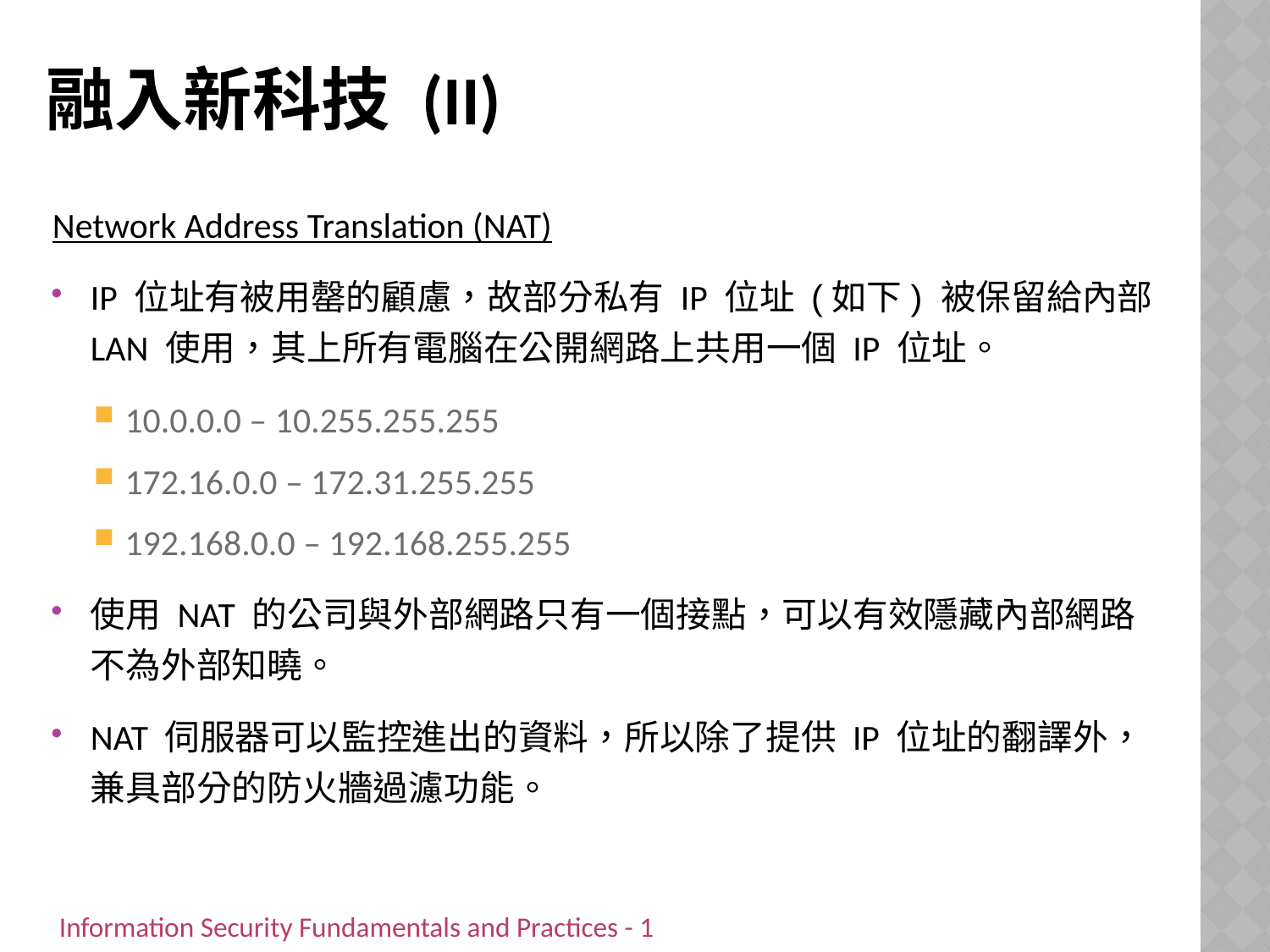

# 融入新科技 (II)
Network Address Translation (NAT)
IP 位址有被用罄的顧慮，故部分私有 IP 位址 (如下) 被保留給內部 LAN 使用，其上所有電腦在公開網路上共用一個 IP 位址。
10.0.0.0 – 10.255.255.255
172.16.0.0 – 172.31.255.255
192.168.0.0 – 192.168.255.255
使用 NAT 的公司與外部網路只有一個接點，可以有效隱藏內部網路不為外部知曉。
NAT 伺服器可以監控進出的資料，所以除了提供 IP 位址的翻譯外，兼具部分的防火牆過濾功能。